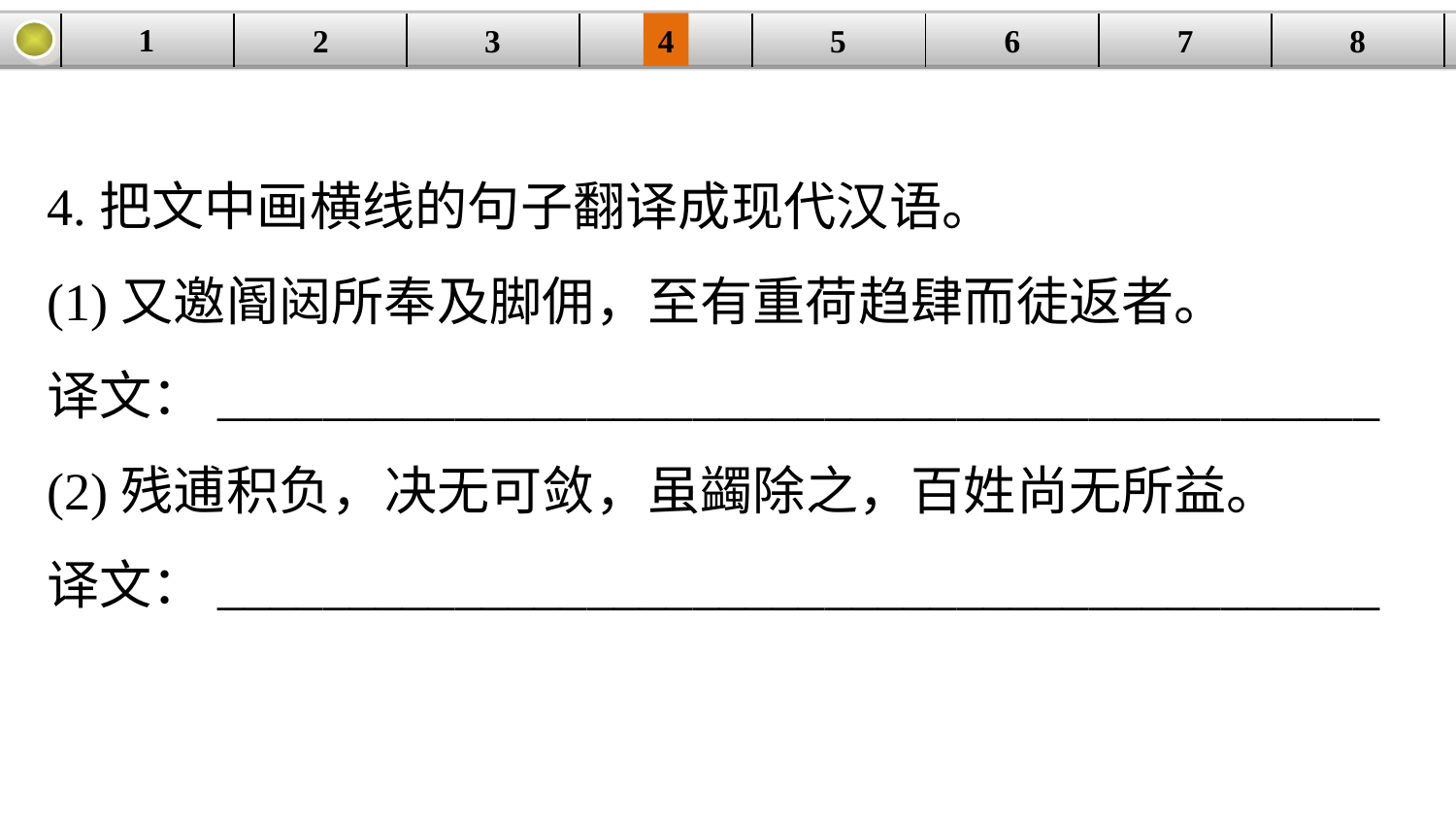

1
3
4
5
6
8
2
|  |  |  |  |  |  |  |  |
| --- | --- | --- | --- | --- | --- | --- | --- |
7

4.把文中画横线的句子翻译成现代汉语。
(1)又邀阍闼所奉及脚佣，至有重荷趋肆而徒返者。
译文：____________________________________________
(2)残逋积负，决无可敛，虽蠲除之，百姓尚无所益。
译文：____________________________________________